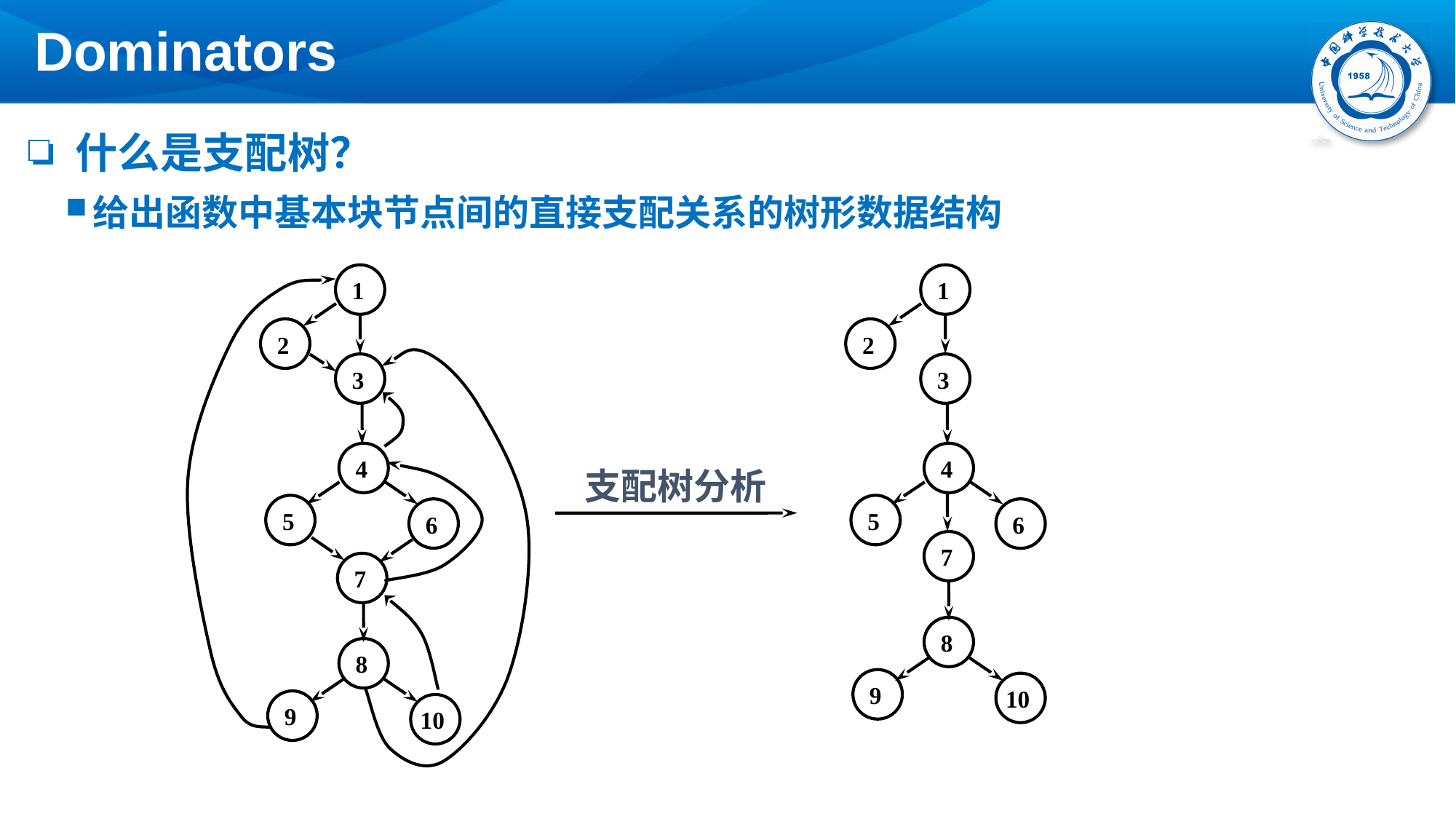

# Dominators
 什么是支配树？
给出函数中基本块节点间的直接支配关系的树形数据结构

1

2

3

4

5
6

7

8

9
10
1

2
3

4

5
6
7

8

9
10
支配树分析

28